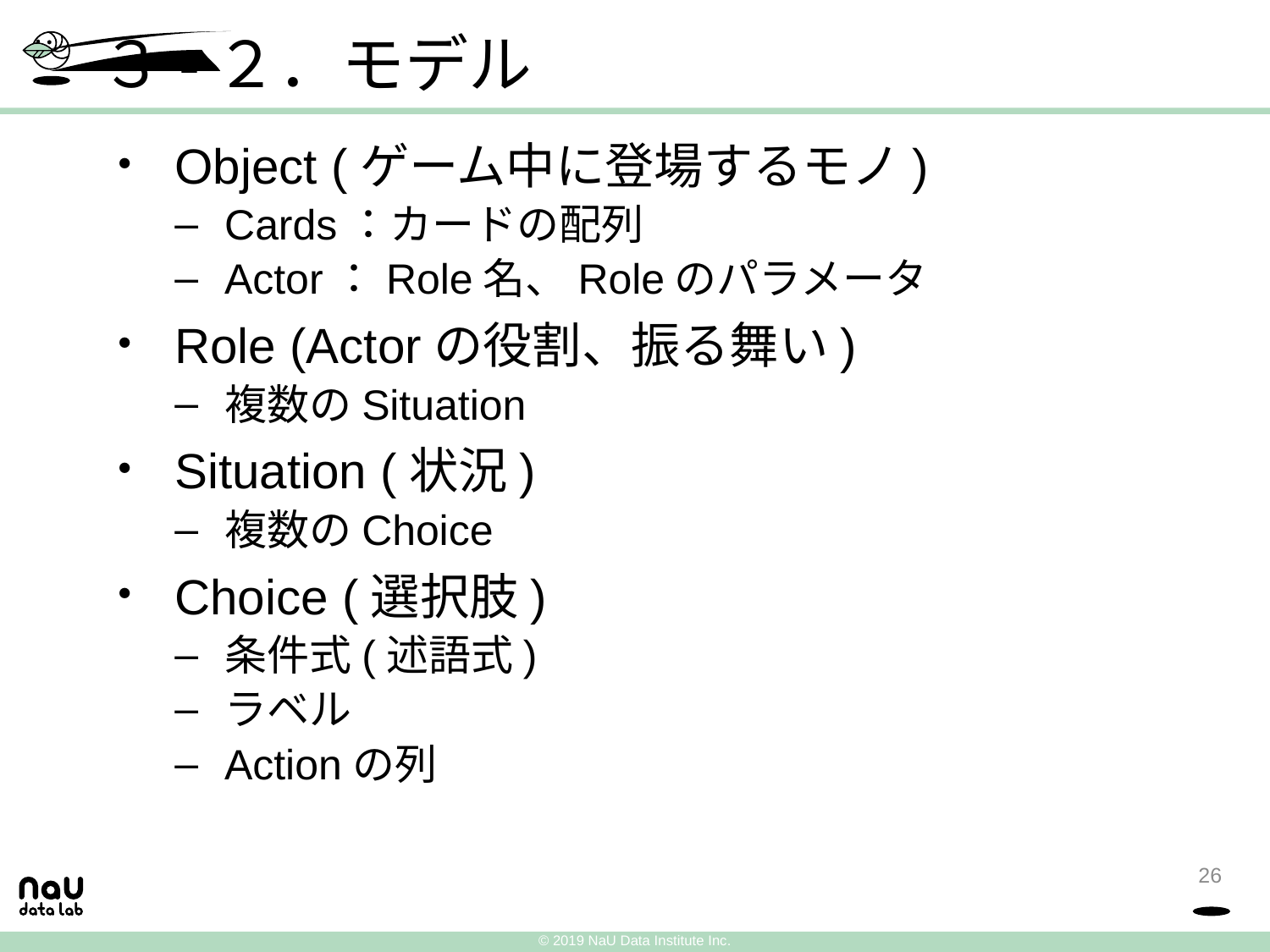

# ３-２．モデル
Object (ゲーム中に登場するモノ)
Cards：カードの配列
Actor：Role名、Roleのパラメータ
Role (Actorの役割、振る舞い)
複数のSituation
Situation (状況)
複数のChoice
Choice (選択肢)
条件式(述語式)
ラベル
Actionの列
26